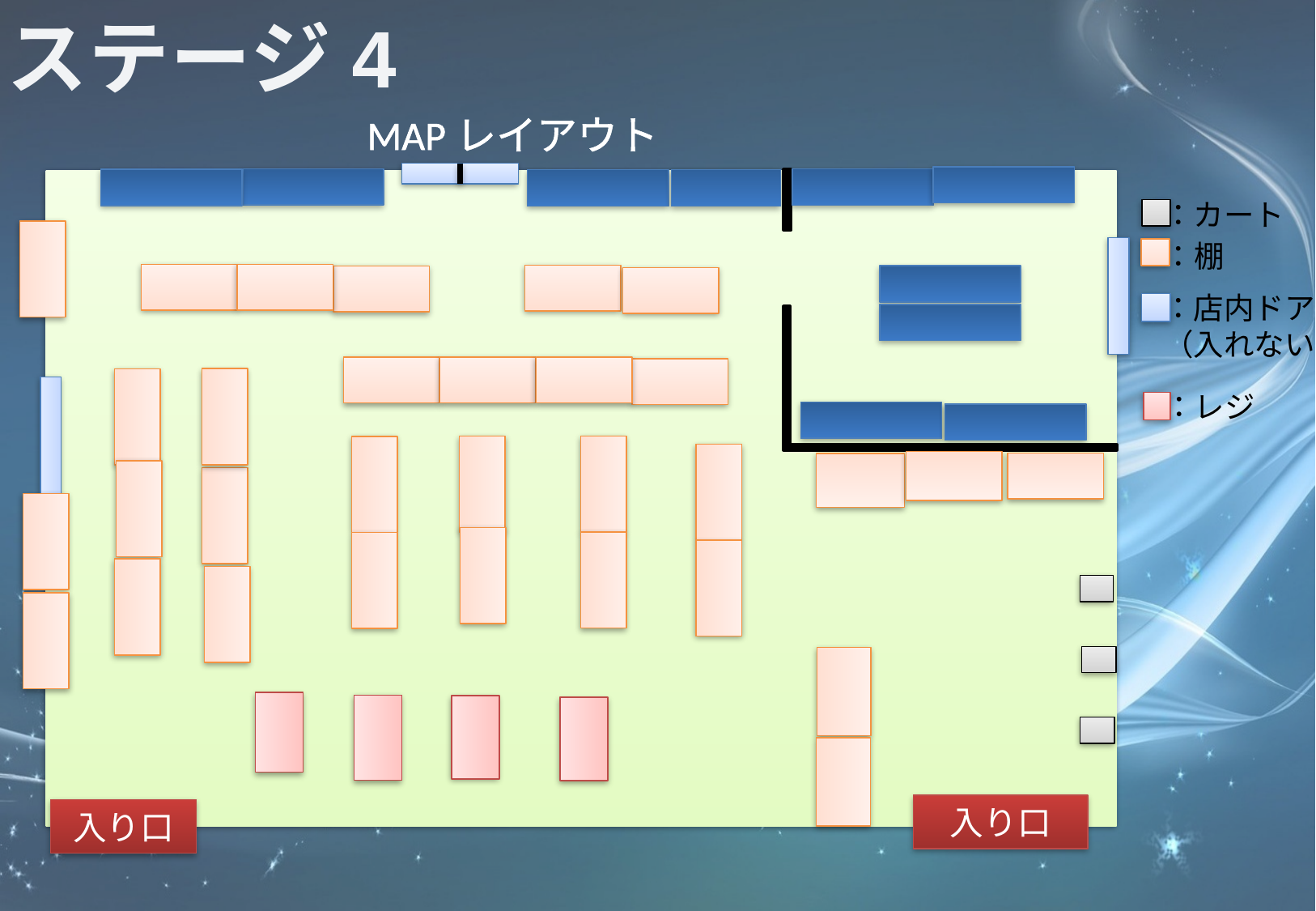

ステージ4
MAPレイアウト

入り口

入り口
：カート

：棚

：店内ドア
（入れない）

：レジ